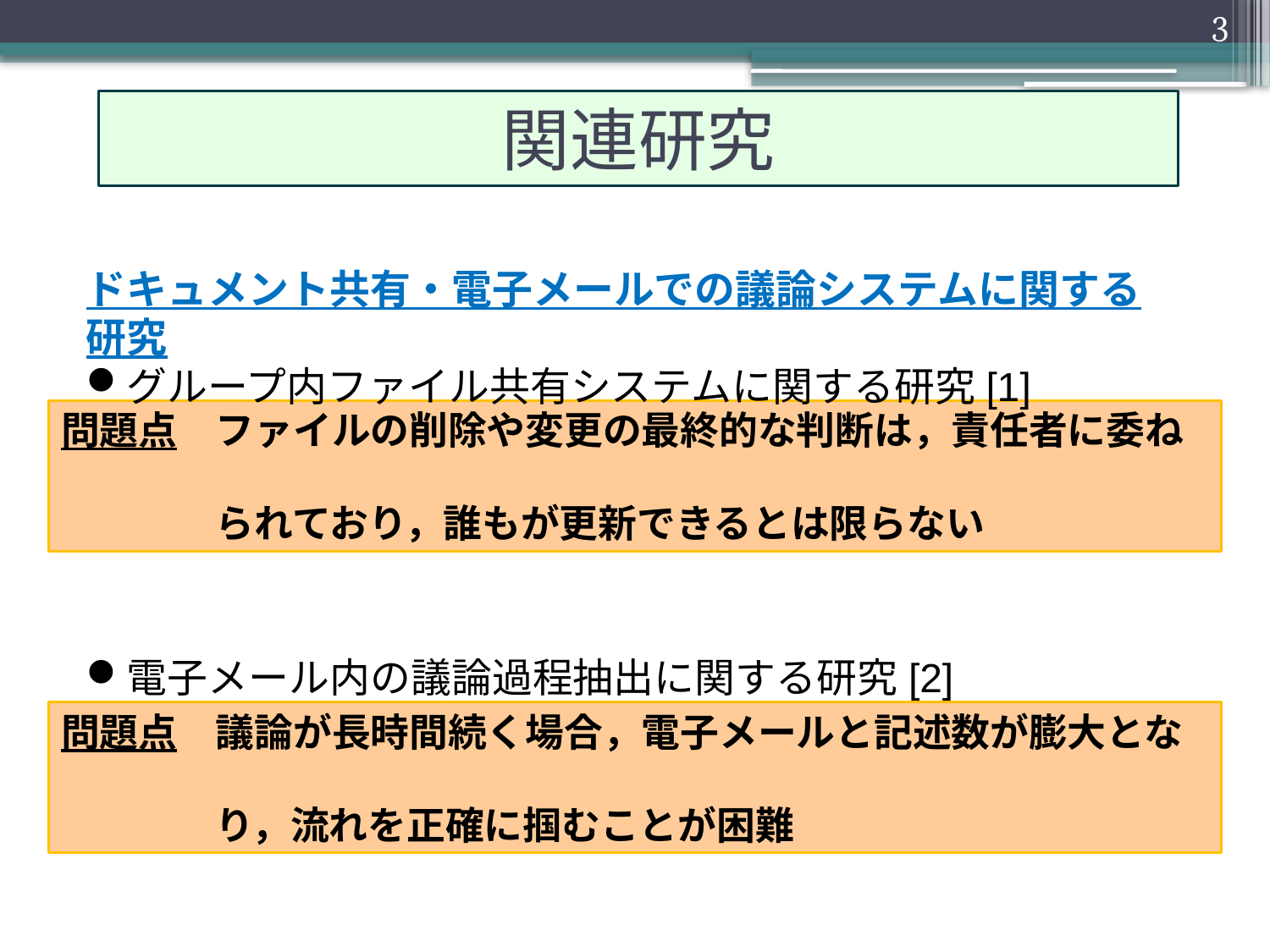

3
関連研究
ドキュメント共有・電子メールでの議論システムに関する研究
グループ内ファイル共有システムに関する研究[1]

電子メール内の議論過程抽出に関する研究[2]

問題点　ファイルの削除や変更の最終的な判断は，責任者に委ね
　　　　られており，誰もが更新できるとは限らない
問題点　議論が長時間続く場合，電子メールと記述数が膨大とな
　　　　り，流れを正確に掴むことが困難